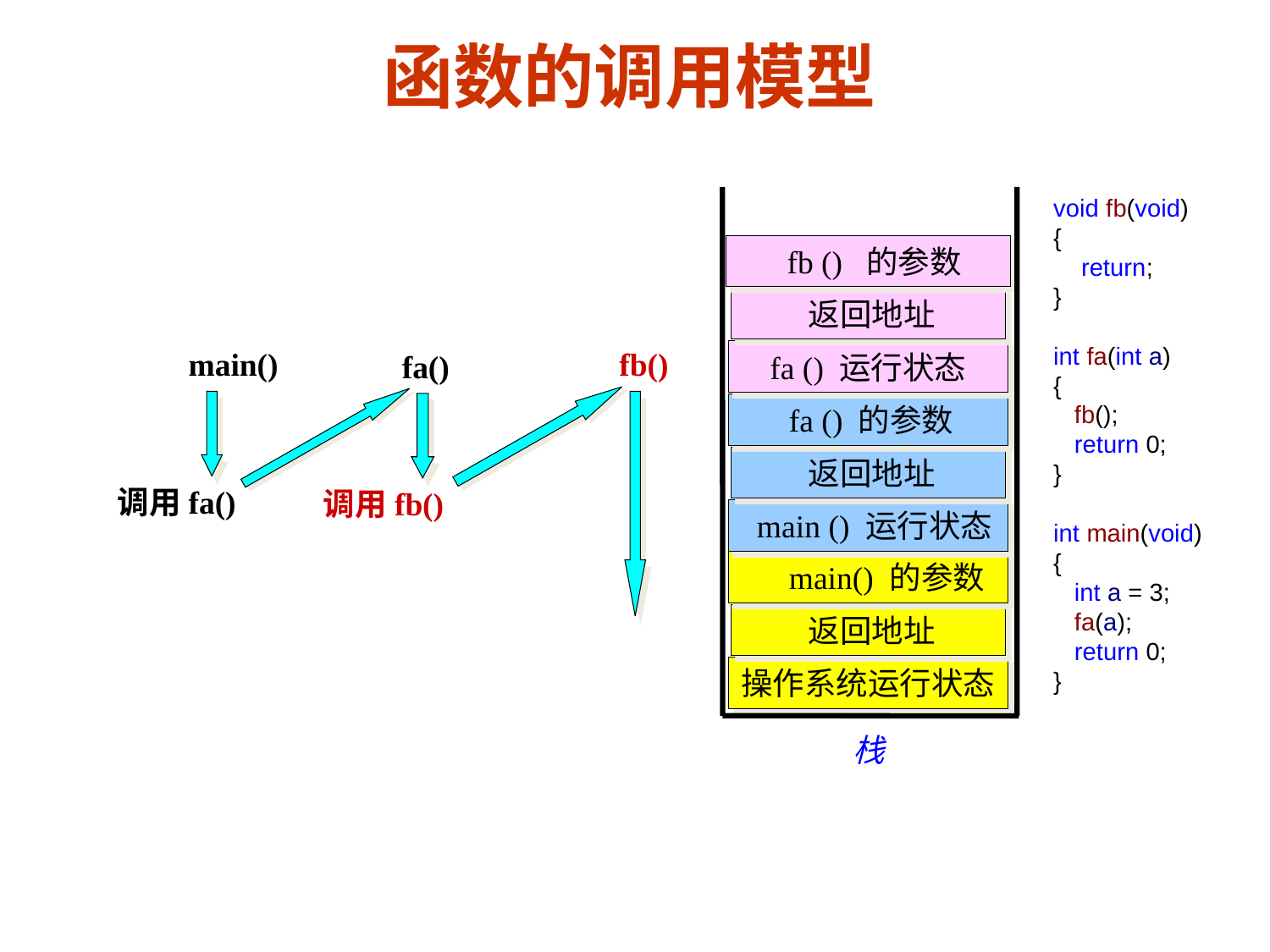

函数的调用模型
void fb(void)
{
    return;
}

int fa(int a)
{
   fb();
   return 0;
}

int main(void)
{
   int a = 3;
   fa(a);
   return 0;
}

      fb ()  的参数
        返回地址

main()
fb()

fa()
fa () 运行状态

      fa () 的参数
        返回地址
 调用fa()
调用fb()
  main () 运行状态
      main() 的参数
        返回地址
操作系统运行状态
  栈